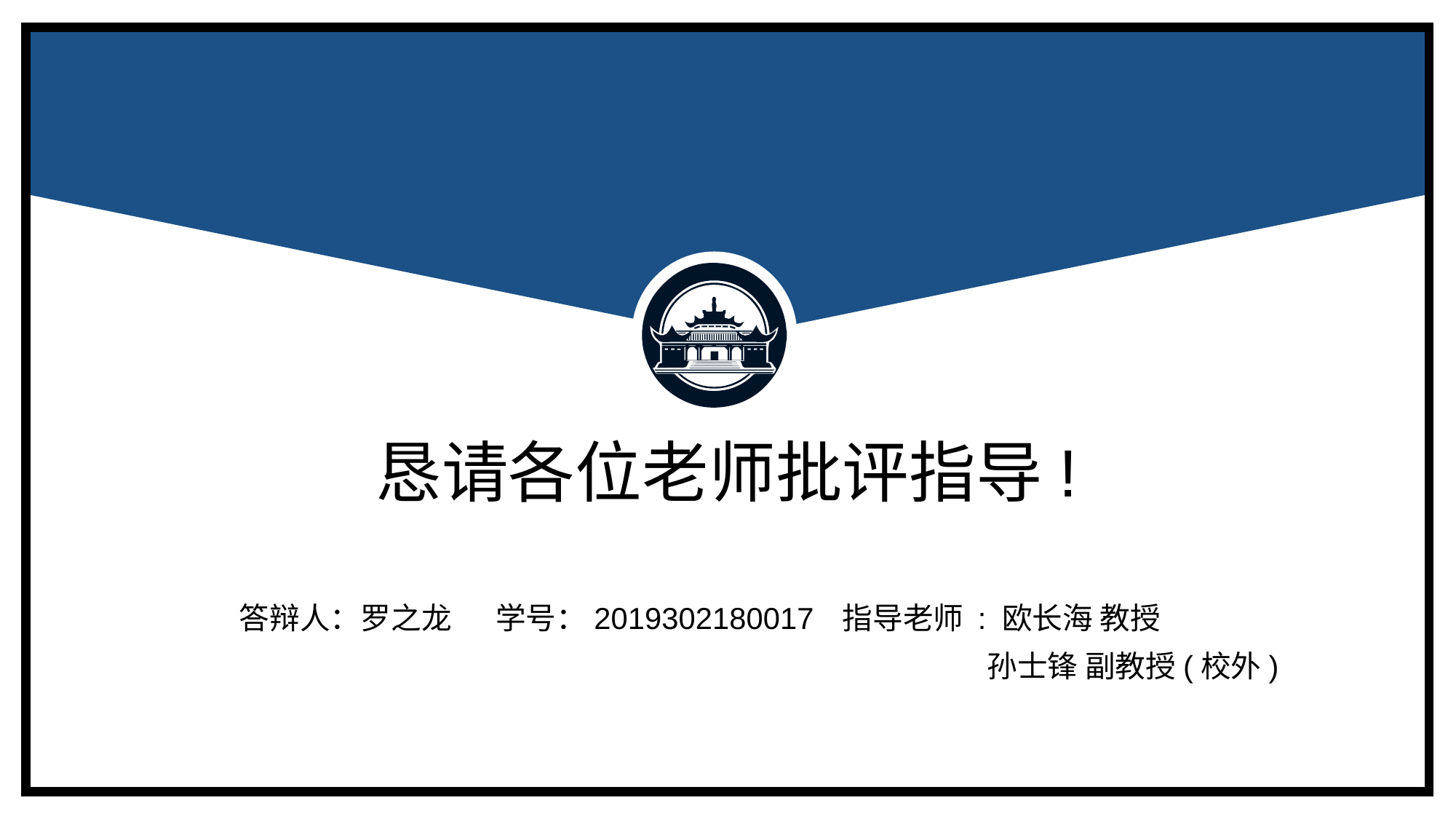

恳请各位老师批评指导!
答辩人：罗之龙
学号：2019302180017
指导老师 : 欧长海 教授
孙士锋 副教授(校外)